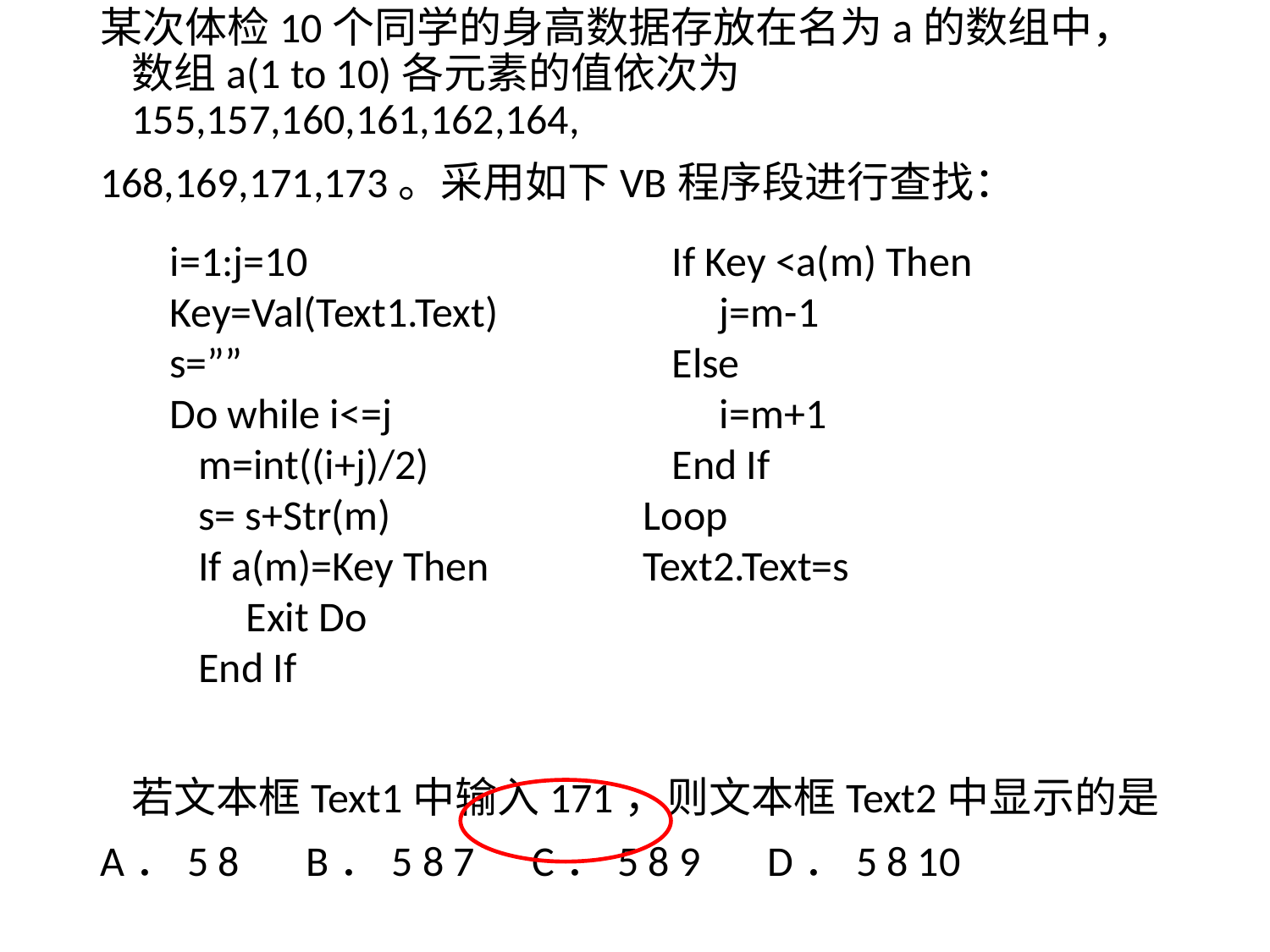

某次体检10个同学的身高数据存放在名为a的数组中，数组a(1 to 10)各元素的值依次为155,157,160,161,162,164,
168,169,171,173。采用如下VB程序段进行查找：

若文本框Text1中输入171，则文本框Text2中显示的是
A．5 8       B．5 8 7      C．5 8 9       D．5 8 10

i=1:j=10
Key=Val(Text1.Text)
s=””
Do while i<=j
   m=int((i+j)/2)
   s= s+Str(m)
   If a(m)=Key Then
        Exit Do
   End If
   If Key <a(m) Then
        j=m-1
   Else
        i=m+1
   End If
Loop
Text2.Text=s